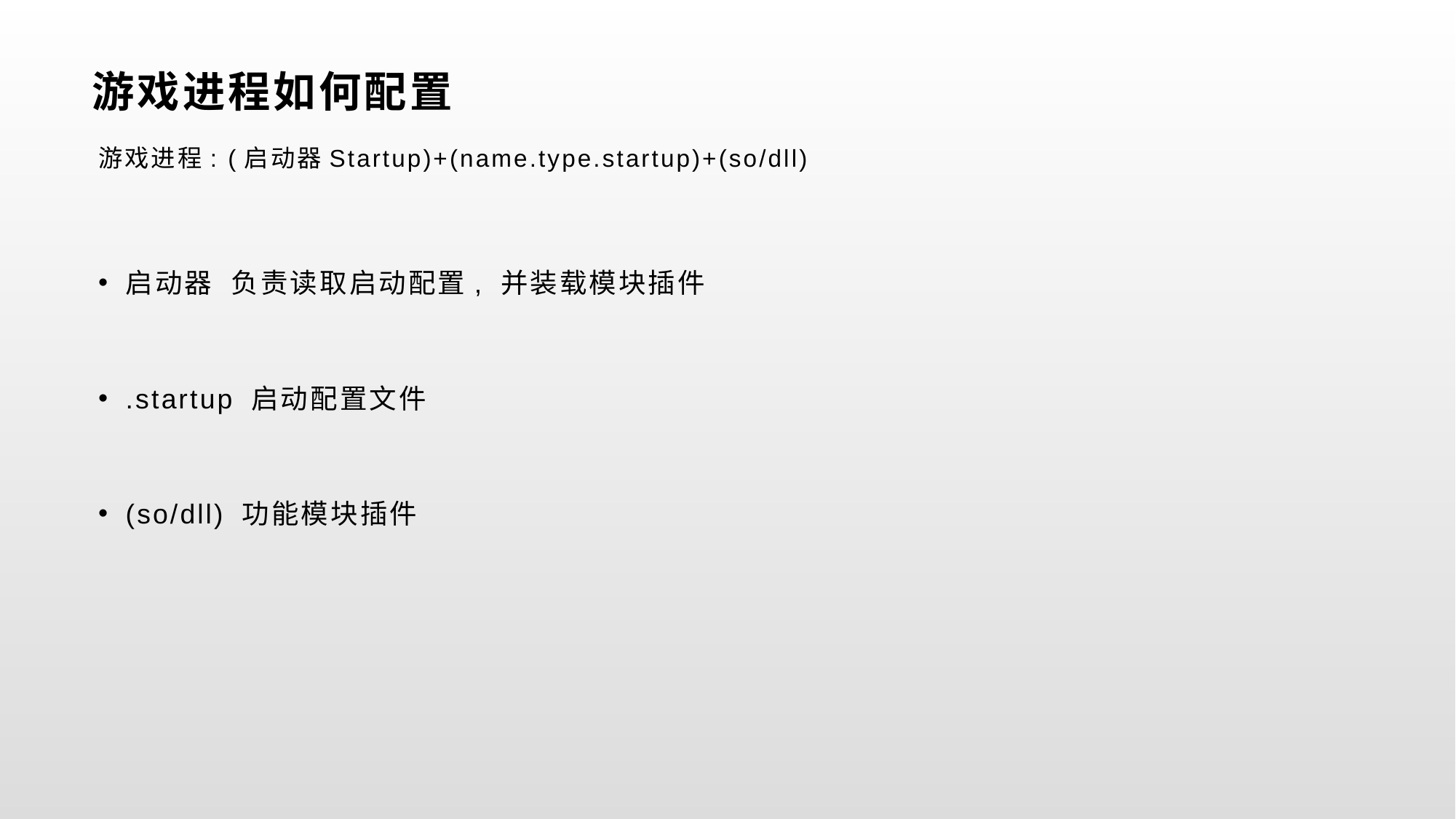

游戏进程如何配置
游戏进程: (启动器Startup)+(name.type.startup)+(so/dll)

启动器  负责读取启动配置, 并装载模块插件

.startup 启动配置文件

(so/dll) 功能模块插件